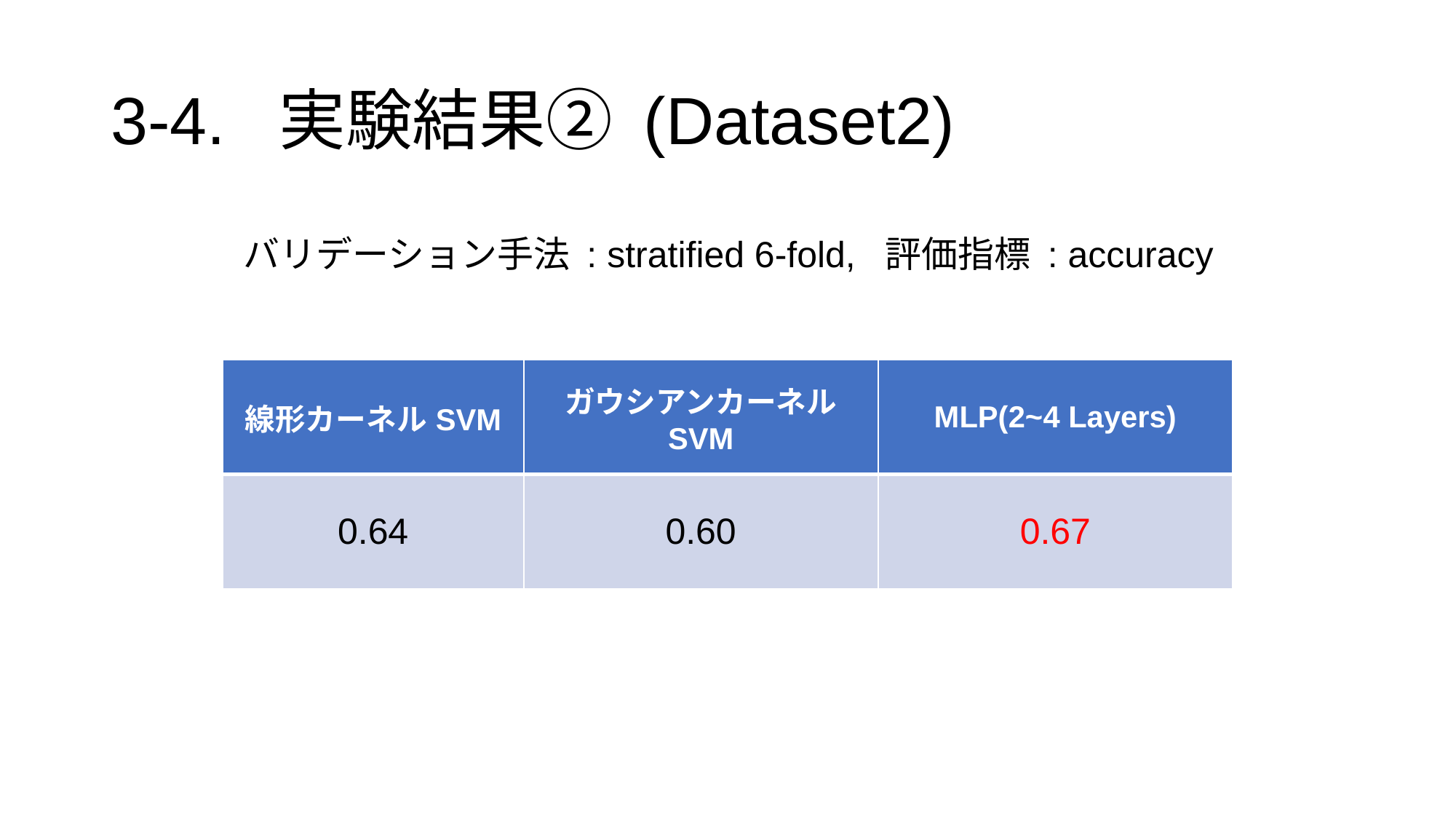

# 3-4.  実験結果② (Dataset2)
バリデーション手法 : stratified 6-fold,  評価指標 : accuracy
| 線形カーネルSVM | ガウシアンカーネル SVM | MLP(2~4 Layers) |
| --- | --- | --- |
| 0.64 | 0.60 | 0.67 |